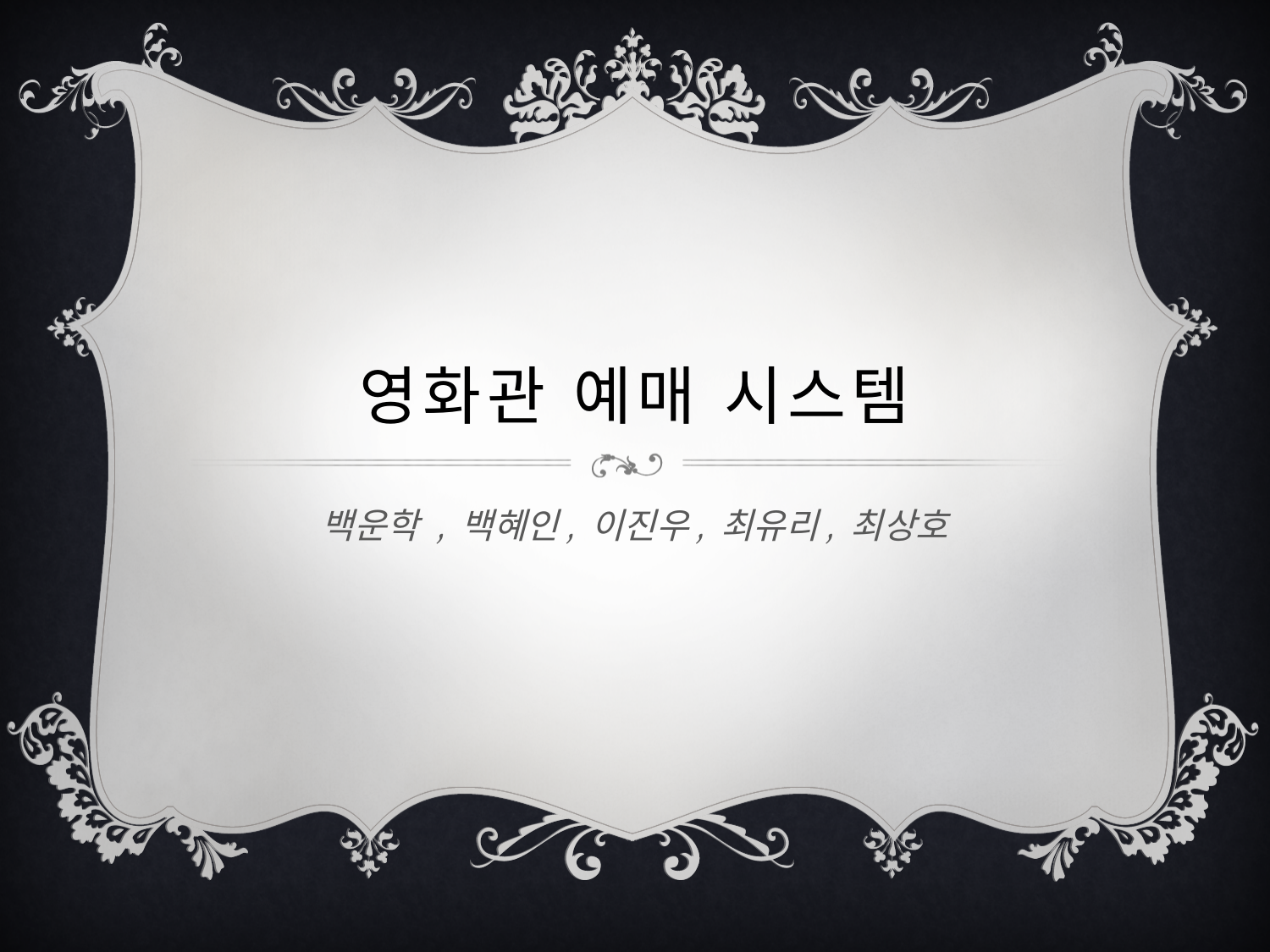

# 영화관 예매 시스템
백운학 , 백혜인, 이진우, 최유리, 최상호